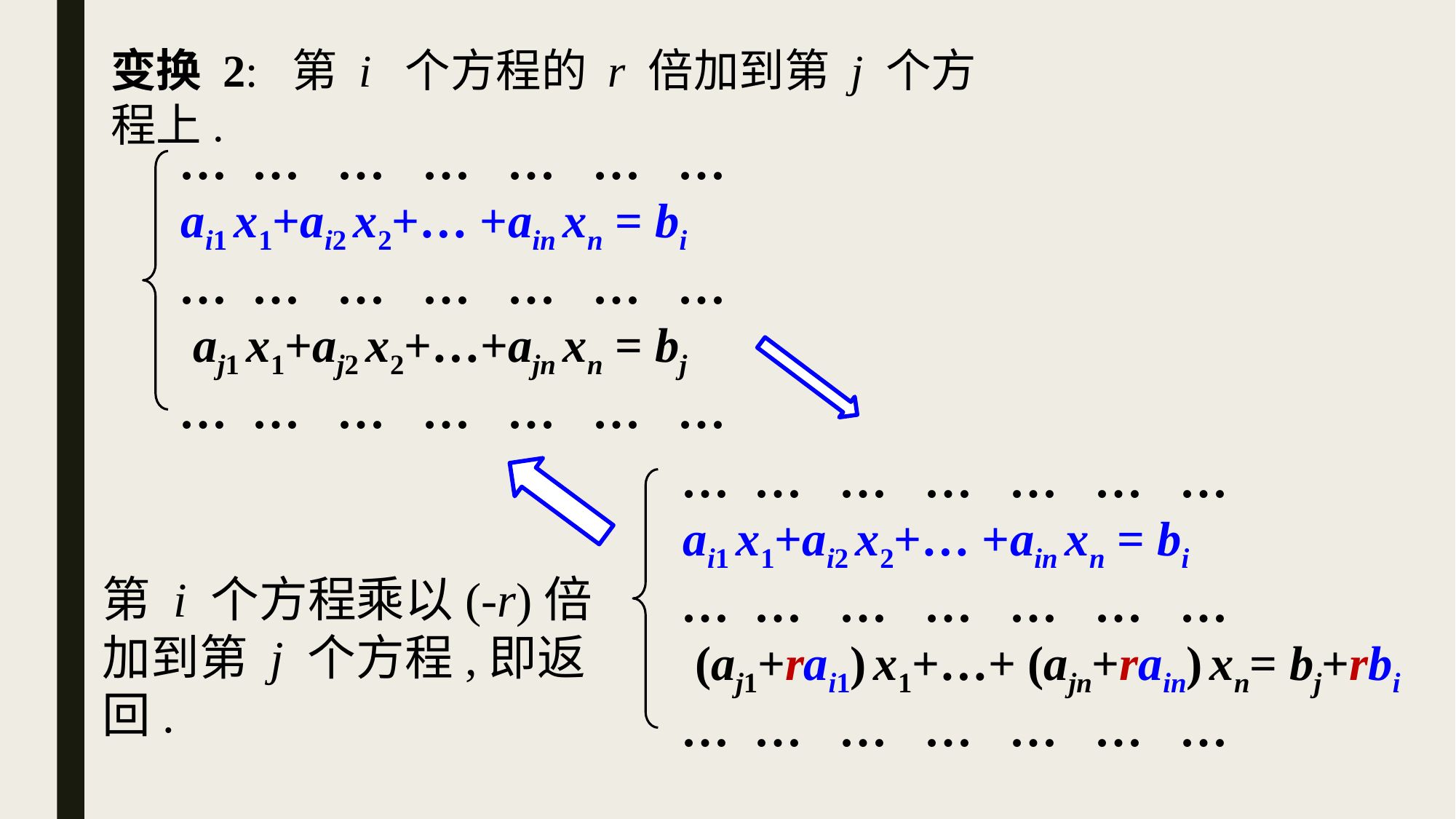

变换 2:  第 i  个方程的 r 倍加到第 j 个方程上.
…  …   …   …   …   …   …
ai1 x1+ai2 x2+… +ain xn = bi
…  …   …   …   …   …   …
 aj1 x1+aj2 x2+…+ajn xn = bj
…  …   …   …   …   …   …

…  …   …   …   …   …   …
ai1 x1+ai2 x2+… +ain xn = bi
…  …   …   …   …   …   …
 (aj1+rai1) x1+…+ (ajn+rain) xn= bj+rbi
…  …   …   …   …   …   …

第 i 个方程乘以(-r)倍加到第 j 个方程,即返回.